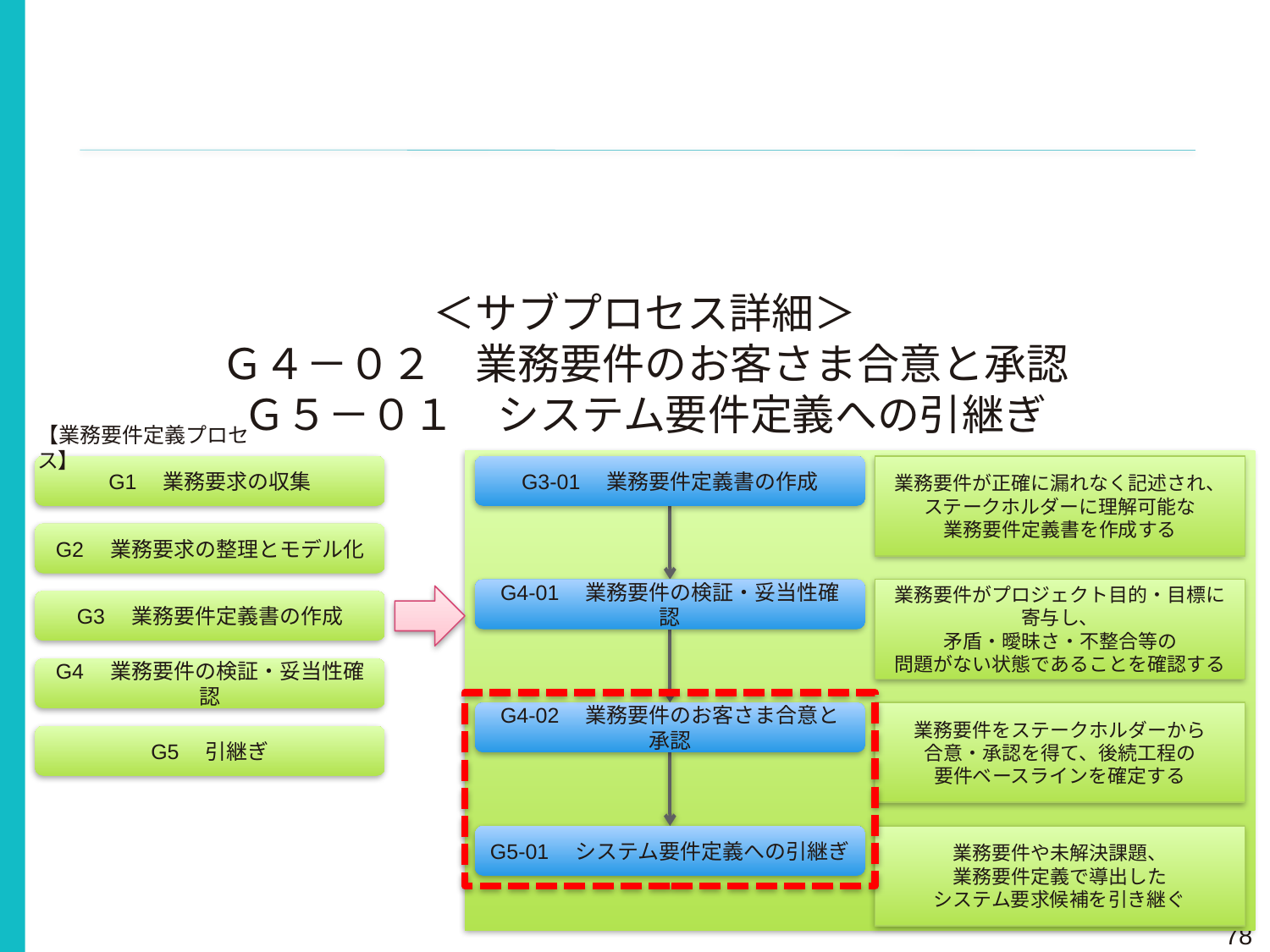

＜サブプロセス詳細＞
Ｇ４－０２　業務要件のお客さま合意と承認
Ｇ５－０１　システム要件定義への引継ぎ
【業務要件定義プロセス】

G1　業務要求の収集
G3-01　業務要件定義書の作成
業務要件が正確に漏れなく記述され、
ステークホルダーに理解可能な
業務要件定義書を作成する
G2　業務要求の整理とモデル化
G4-01　業務要件の検証・妥当性確認
業務要件がプロジェクト目的・目標に寄与し、
矛盾・曖昧さ・不整合等の
問題がない状態であることを確認する

G3　業務要件定義書の作成
G4　業務要件の検証・妥当性確認

G4-02　業務要件のお客さま合意と承認
業務要件をステークホルダーから
合意・承認を得て、後続工程の
要件ベースラインを確定する
G5　引継ぎ
G5-01　システム要件定義への引継ぎ
業務要件や未解決課題、
業務要件定義で導出した
システム要求候補を引き継ぐ
78